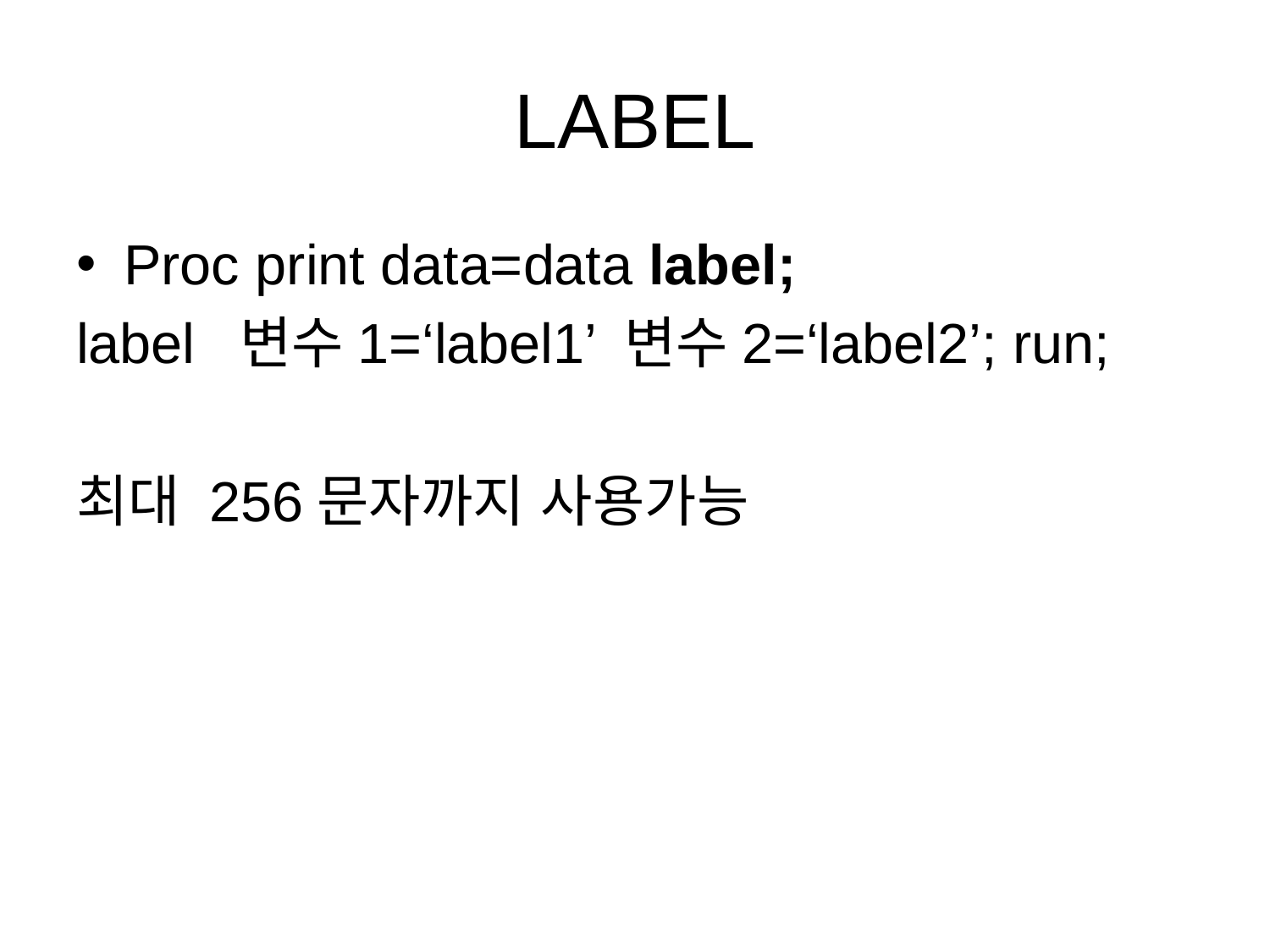

# LABEL
Proc print data=data label;
label  변수1=‘label1’ 변수2=‘label2’; run;

최대 256문자까지 사용가능